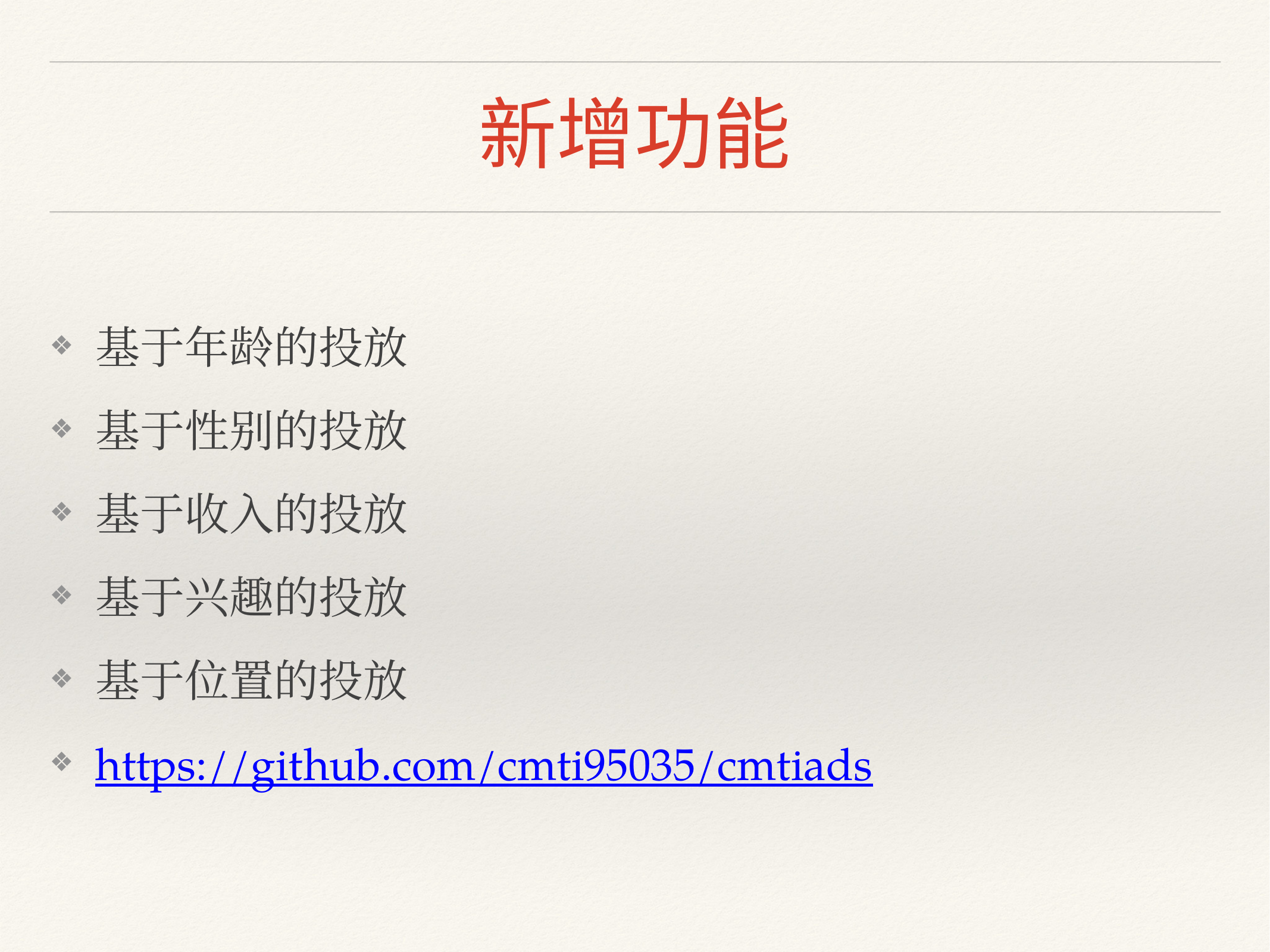

# 新增功能
基于年龄的投放
基于性别的投放
基于收入的投放
基于兴趣的投放
基于位置的投放
https://github.com/cmti95035/cmtiads